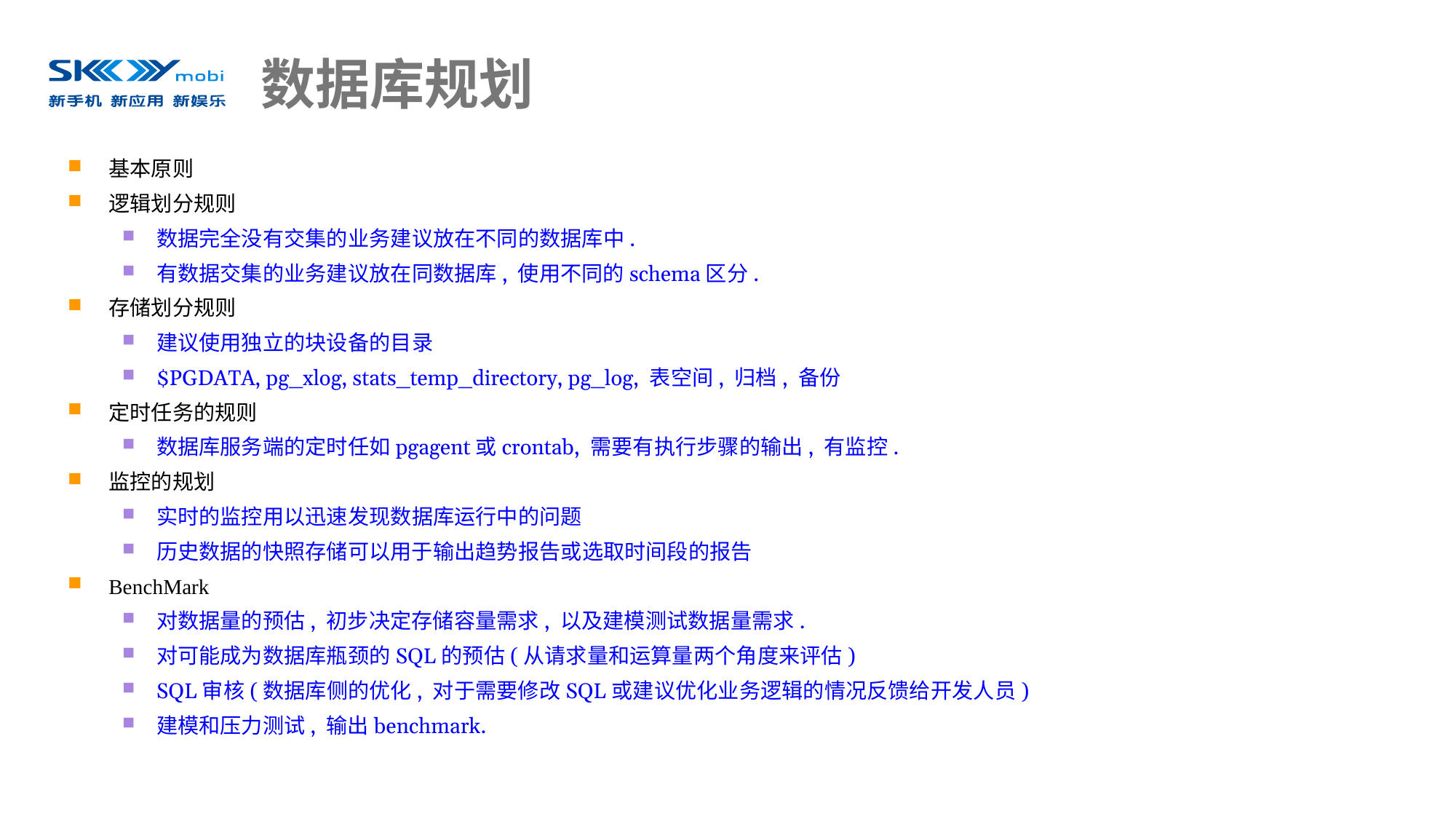

# 数据库规划
基本原则
逻辑划分规则
数据完全没有交集的业务建议放在不同的数据库中.
有数据交集的业务建议放在同数据库, 使用不同的schema区分.
存储划分规则
建议使用独立的块设备的目录
$PGDATA, pg_xlog, stats_temp_directory, pg_log, 表空间, 归档, 备份
定时任务的规则
数据库服务端的定时任如pgagent或crontab, 需要有执行步骤的输出, 有监控.
监控的规划
实时的监控用以迅速发现数据库运行中的问题
历史数据的快照存储可以用于输出趋势报告或选取时间段的报告
BenchMark
对数据量的预估, 初步决定存储容量需求, 以及建模测试数据量需求.
对可能成为数据库瓶颈的SQL的预估(从请求量和运算量两个角度来评估)
SQL审核(数据库侧的优化, 对于需要修改SQL或建议优化业务逻辑的情况反馈给开发人员)
建模和压力测试, 输出benchmark.